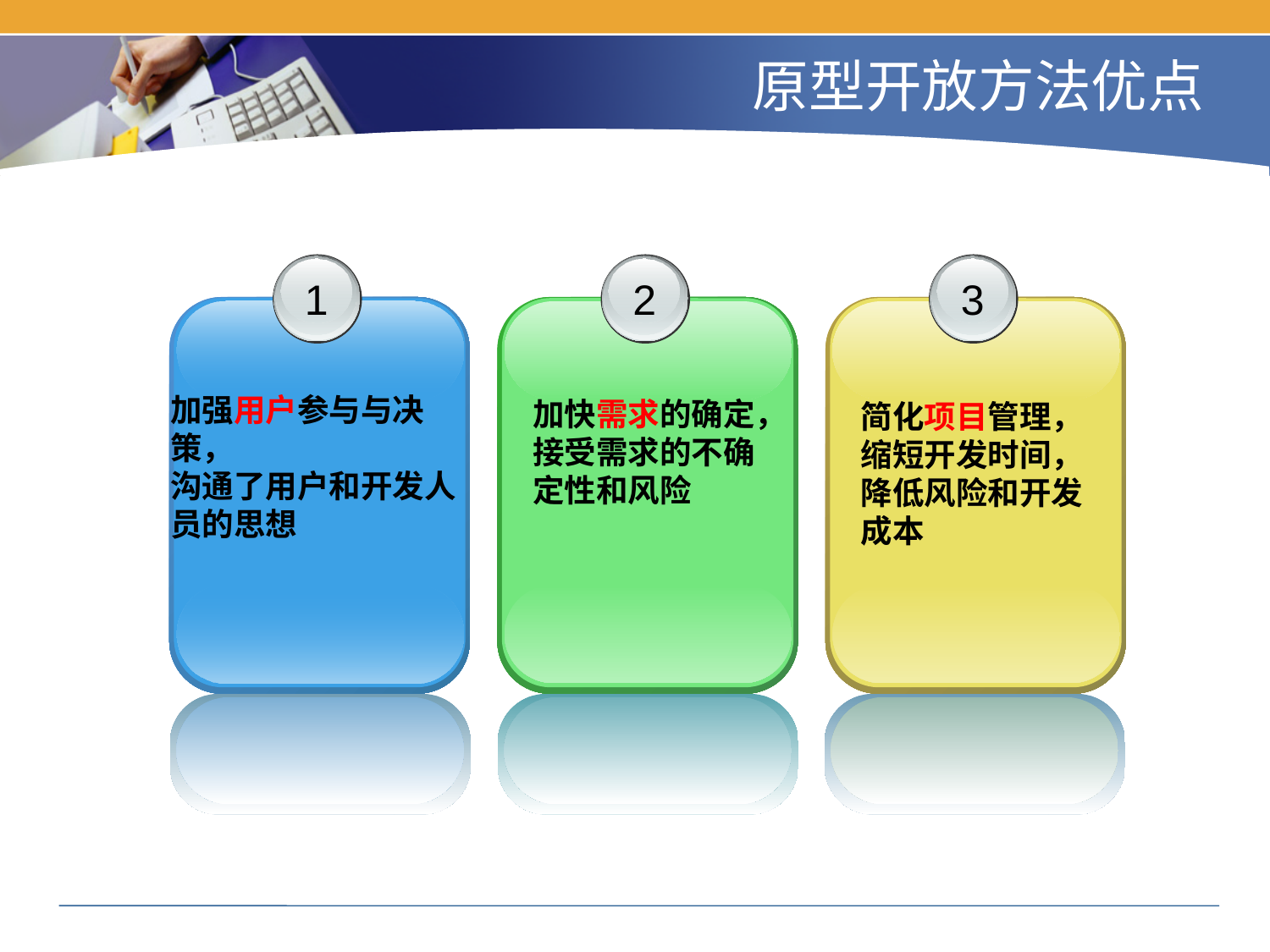

# 原型开放方法优点

1

2

3

加强用户参与与决策，
沟通了用户和开发人员的思想
加快需求的确定，
接受需求的不确
定性和风险
简化项目管理，
缩短开发时间，
降低风险和开发
成本